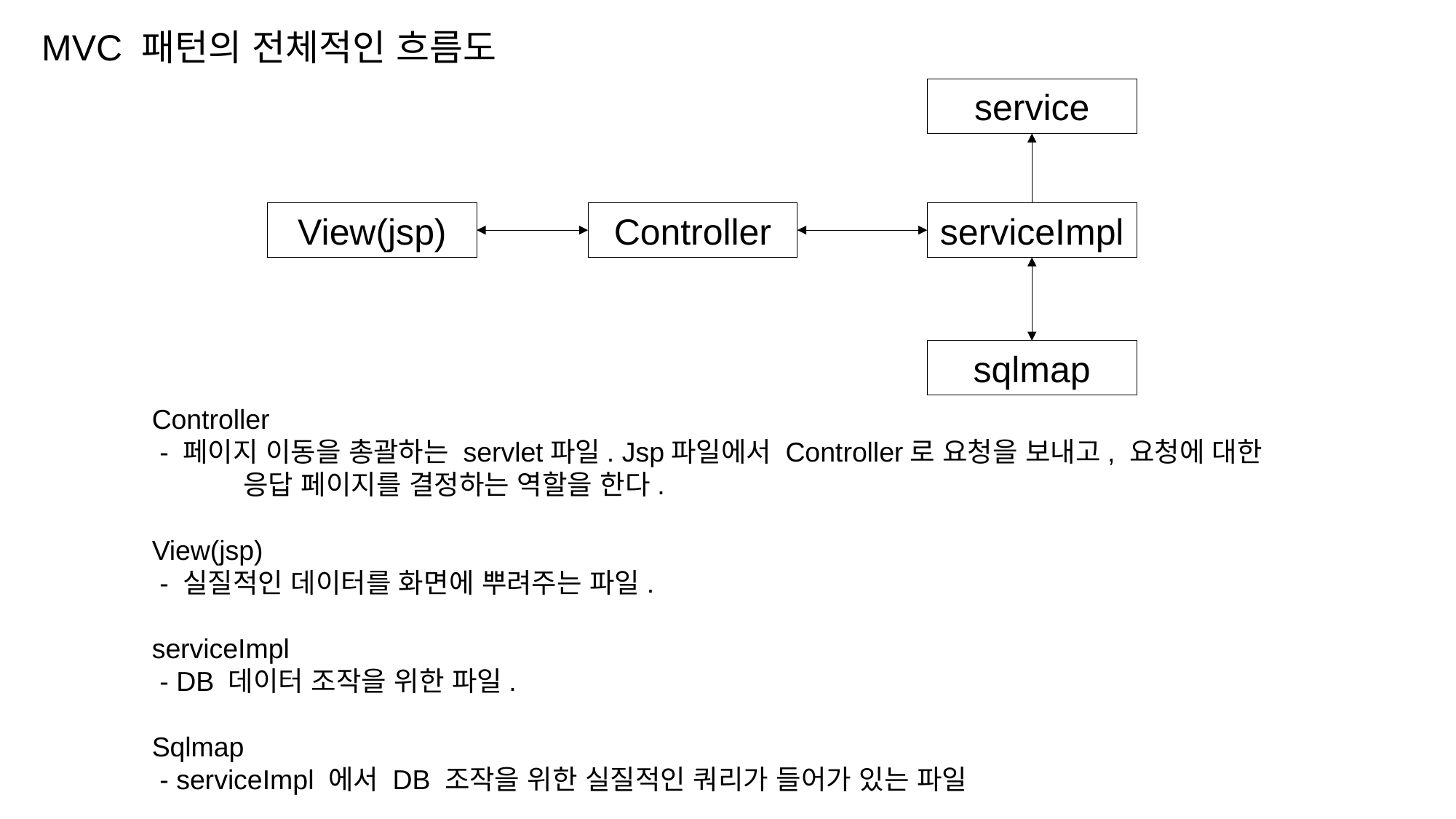

MVC 패턴의 전체적인 흐름도
service
View(jsp)
Controller
serviceImpl
sqlmap
Controller
 - 페이지 이동을 총괄하는 servlet파일. Jsp파일에서 Controller로 요청을 보내고, 요청에 대한                응답 페이지를 결정하는 역할을 한다.

View(jsp)
 - 실질적인 데이터를 화면에 뿌려주는 파일.

serviceImpl
 - DB 데이터 조작을 위한 파일.

Sqlmap
 - serviceImpl 에서 DB 조작을 위한 실질적인 쿼리가 들어가 있는 파일